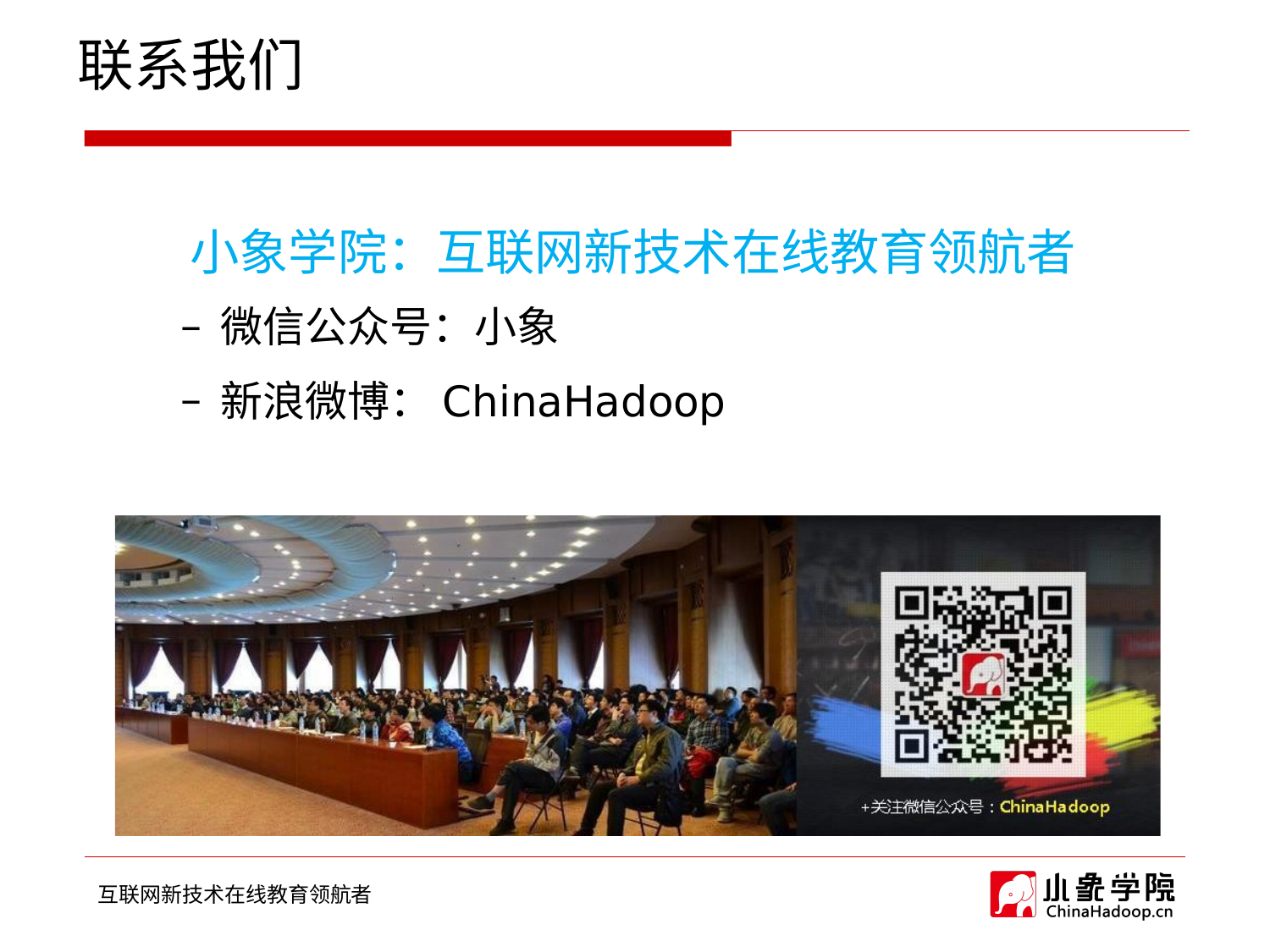

# 联系我们
小象学院：互联网新技术在线教育领航者
微信公众号：小象
新浪微博：ChinaHadoop

互联网新技术在线教育领航者